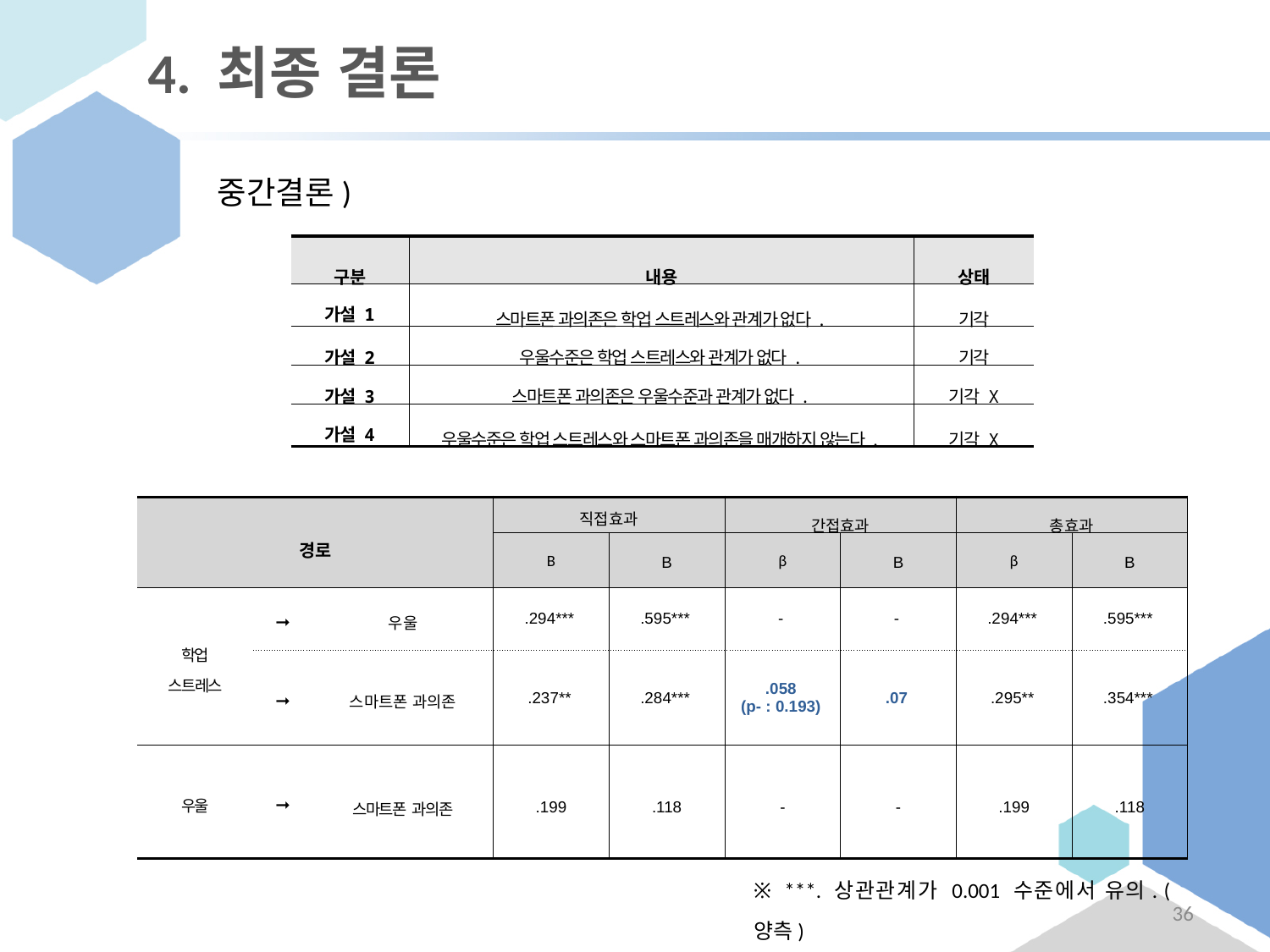

# 4. 최종 결론
중간결론)
| 구분 | 내용 | 상태 |
| --- | --- | --- |
| 가설 1 | 스마트폰 과의존은 학업 스트레스와 관계가 없다. | 기각 |
| 가설 2 | 우울수준은 학업 스트레스와 관계가 없다. | 기각 |
| 가설 3 | 스마트폰 과의존은 우울수준과 관계가 없다. | 기각 X |
| 가설 4 | 우울수준은 학업 스트레스와 스마트폰 과의존을 매개하지 않는다. | 기각 X |
| 경로 |  |  | 직접효과 |  | 간접효과 |  | 총효과 |  |
| --- | --- | --- | --- | --- | --- | --- | --- | --- |
|  |  |  | Β | B | β | B | β | B |
| 학업 스트레스 | ➞ | 우울 | .294\*\*\* | .595\*\*\* | - | - | .294\*\*\* | .595\*\*\* |
|  | ➞ | 스마트폰 과의존 | .237\*\* | .284\*\*\* | .058 (p- : 0.193) | .07 | .295\*\* | .354\*\*\* |
| 우울 | ➞ | 스마트폰 과의존 | .199 | .118 | - | - | .199 | .118 |
※  ***. 상관관계가 0.001 수준에서 유의. (양측)

36